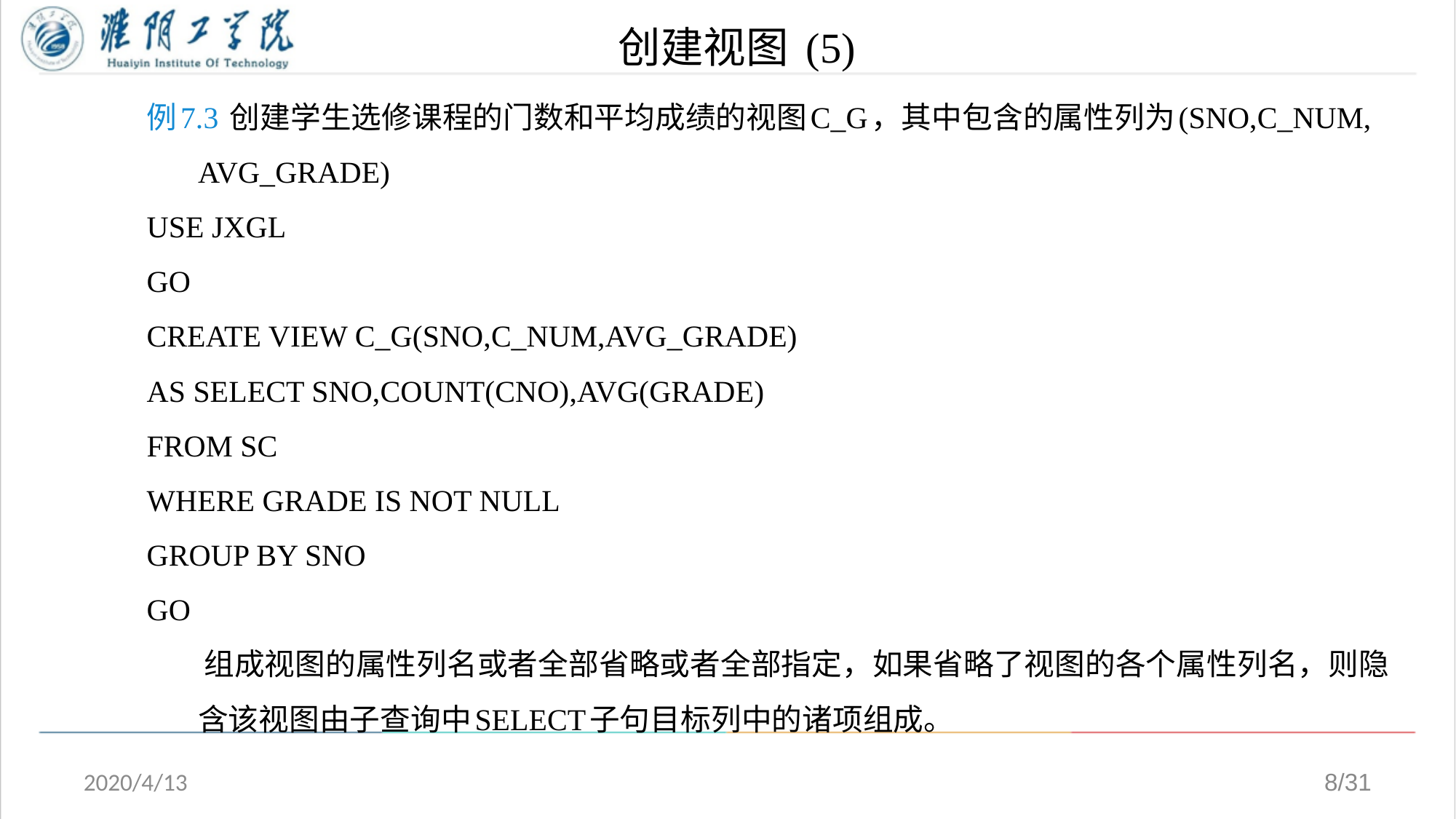

# 创建视图 (5)
例7.3 创建学生选修课程的门数和平均成绩的视图C_G，其中包含的属性列为(SNO,C_NUM, AVG_GRADE)
USE JXGL
GO
CREATE VIEW C_G(SNO,C_NUM,AVG_GRADE)
AS SELECT SNO,COUNT(CNO),AVG(GRADE)
FROM SC
WHERE GRADE IS NOT NULL
GROUP BY SNO
GO
        组成视图的属性列名或者全部省略或者全部指定，如果省略了视图的各个属性列名，则隐含该视图由子查询中SELECT子句目标列中的诸项组成。
2020/4/13
8/31